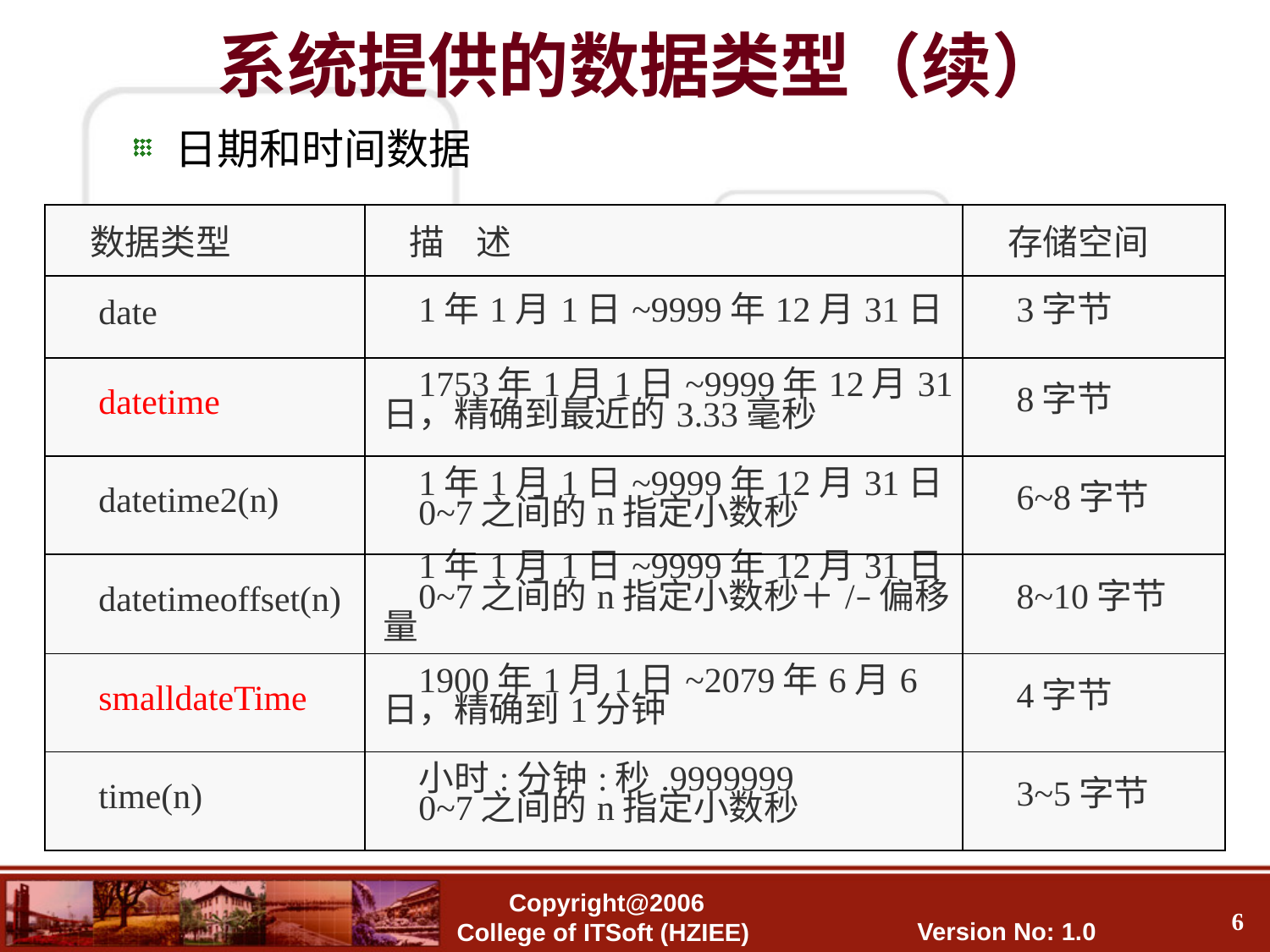

系统提供的数据类型（续）
日期和时间数据

| 数据类型 | 描    述 | 存储空间 |
| --- | --- | --- |
| date | 1年1月1日~9999年12月31日 | 3字节 |
| datetime | 1753年1月1日~9999年12月31日，精确到最近的3.33毫秒 | 8字节 |
| datetime2(n) | 1年1月1日~9999年12月31日 0~7之间的n指定小数秒 | 6~8字节 |
| datetimeoffset(n) | 1年1月1日~9999年12月31日 0~7之间的n指定小数秒＋/–偏移量 | 8~10字节 |
| smalldateTime | 1900年1月1日~2079年6月6日，精确到1分钟 | 4字节 |
| time(n) | 小时:分钟:秒.9999999 0~7之间的n指定小数秒 | 3~5字节 |